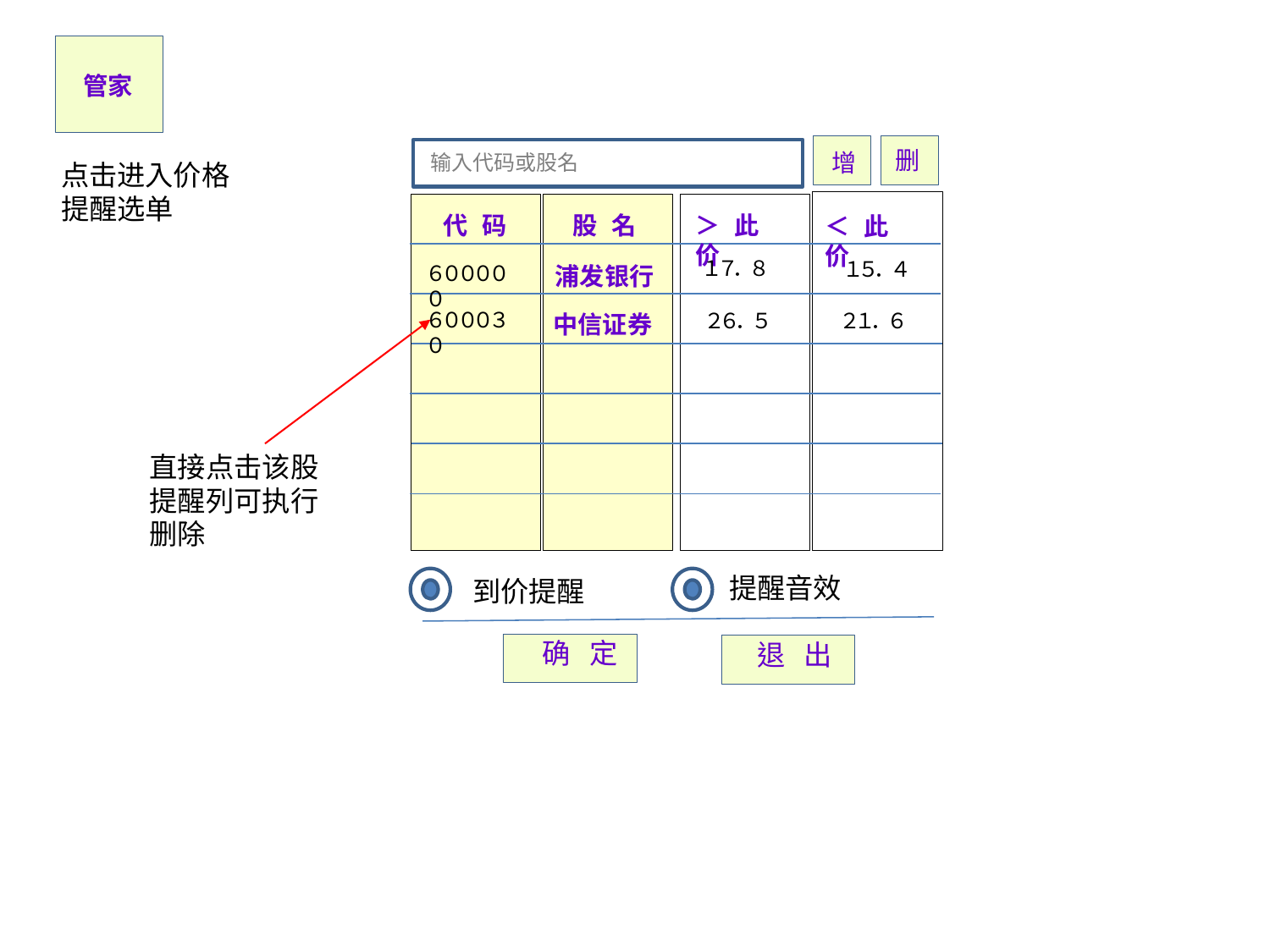

管家

删

增
输入代码或股名

股　名
代　码
＞　此　价
＜　此　价
１７．８
１５．４
６０００００
浦发银行
６０００３０
２１．６
２６．５
中信证券
点击进入价格提醒选单
直接点击该股提醒列可执行删除
提醒音效
到价提醒

 确   定

 退   出